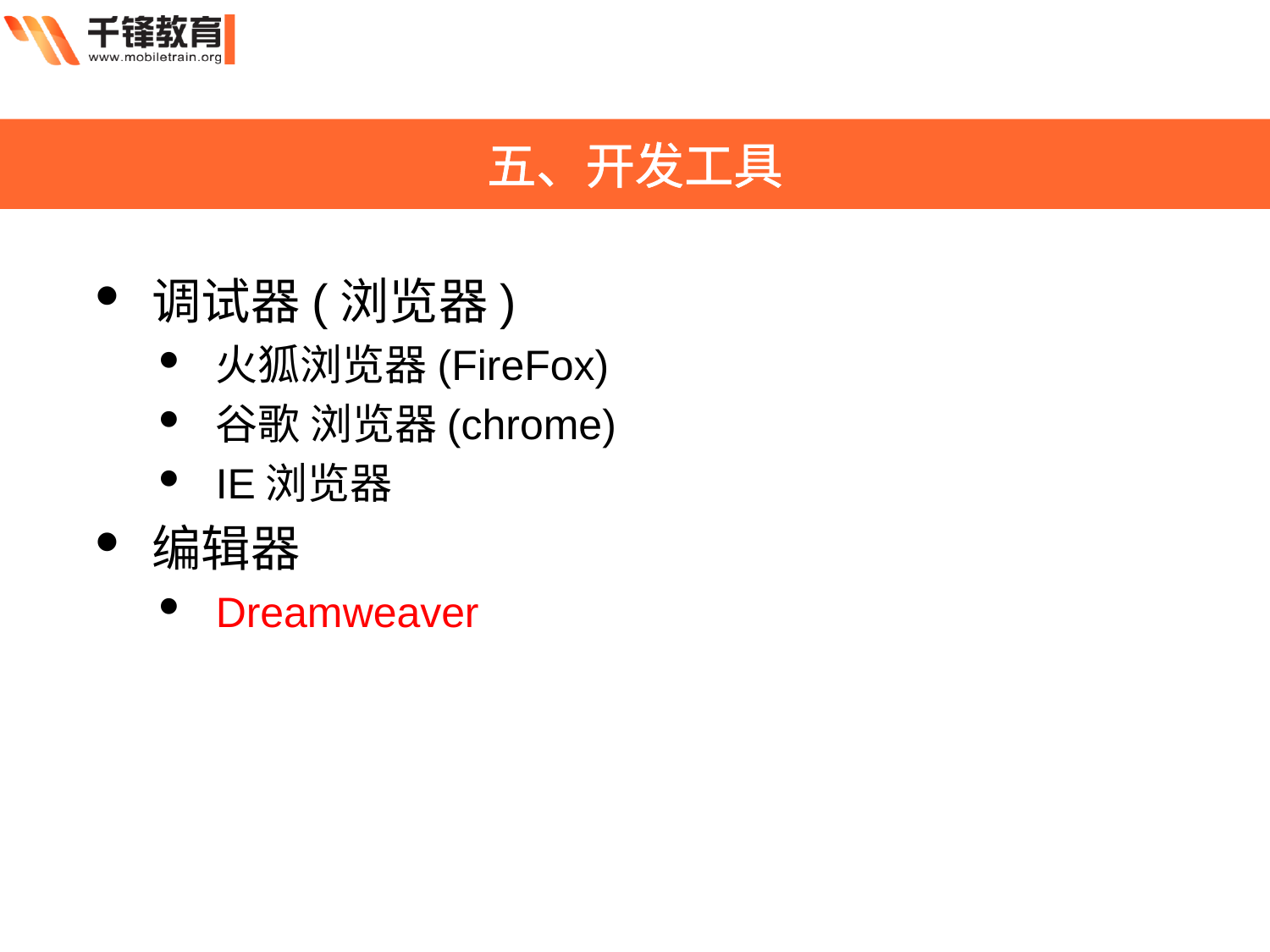

五、开发工具
调试器(浏览器)
火狐浏览器(FireFox)
谷歌 浏览器(chrome)
IE浏览器
编辑器
Dreamweaver